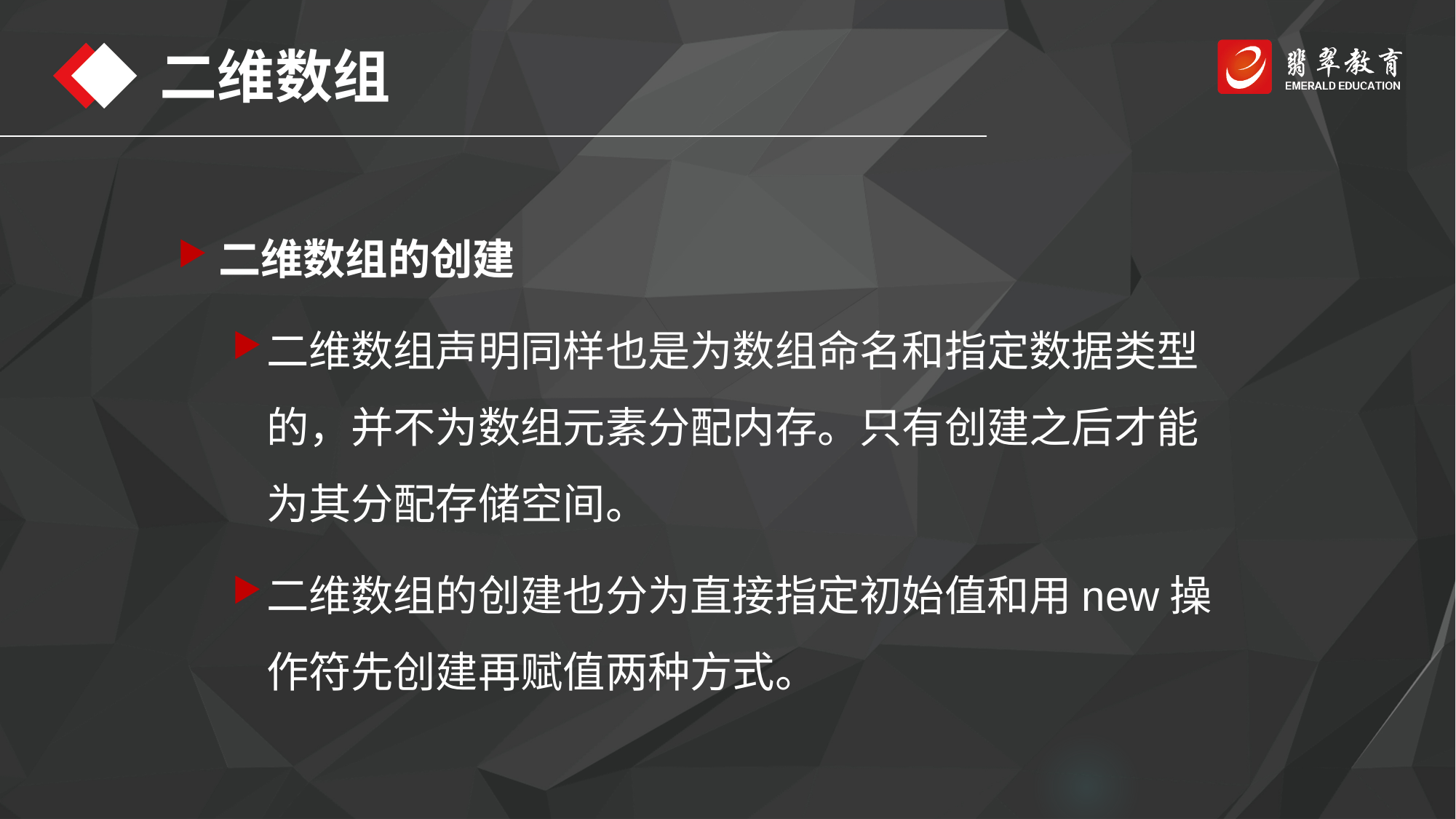

二维数组

二维数组的创建
二维数组声明同样也是为数组命名和指定数据类型的，并不为数组元素分配内存。只有创建之后才能为其分配存储空间。
二维数组的创建也分为直接指定初始值和用new操作符先创建再赋值两种方式。